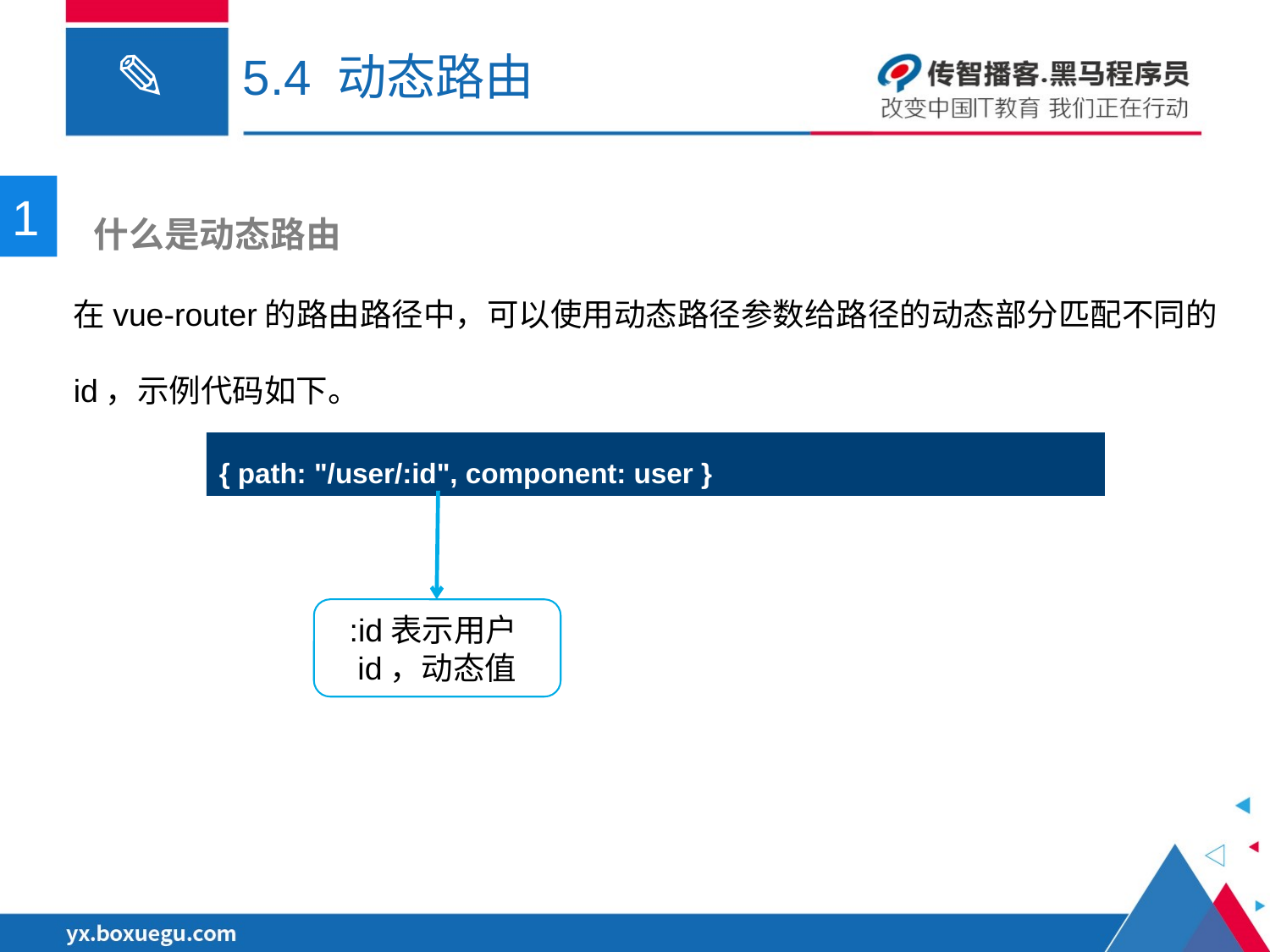

# 5.4 动态路由

1
  什么是动态路由
在vue-router的路由路径中，可以使用动态路径参数给路径的动态部分匹配不同的id，示例代码如下。
{ path: "/user/:id", component: user }
:id表示用户id，动态值